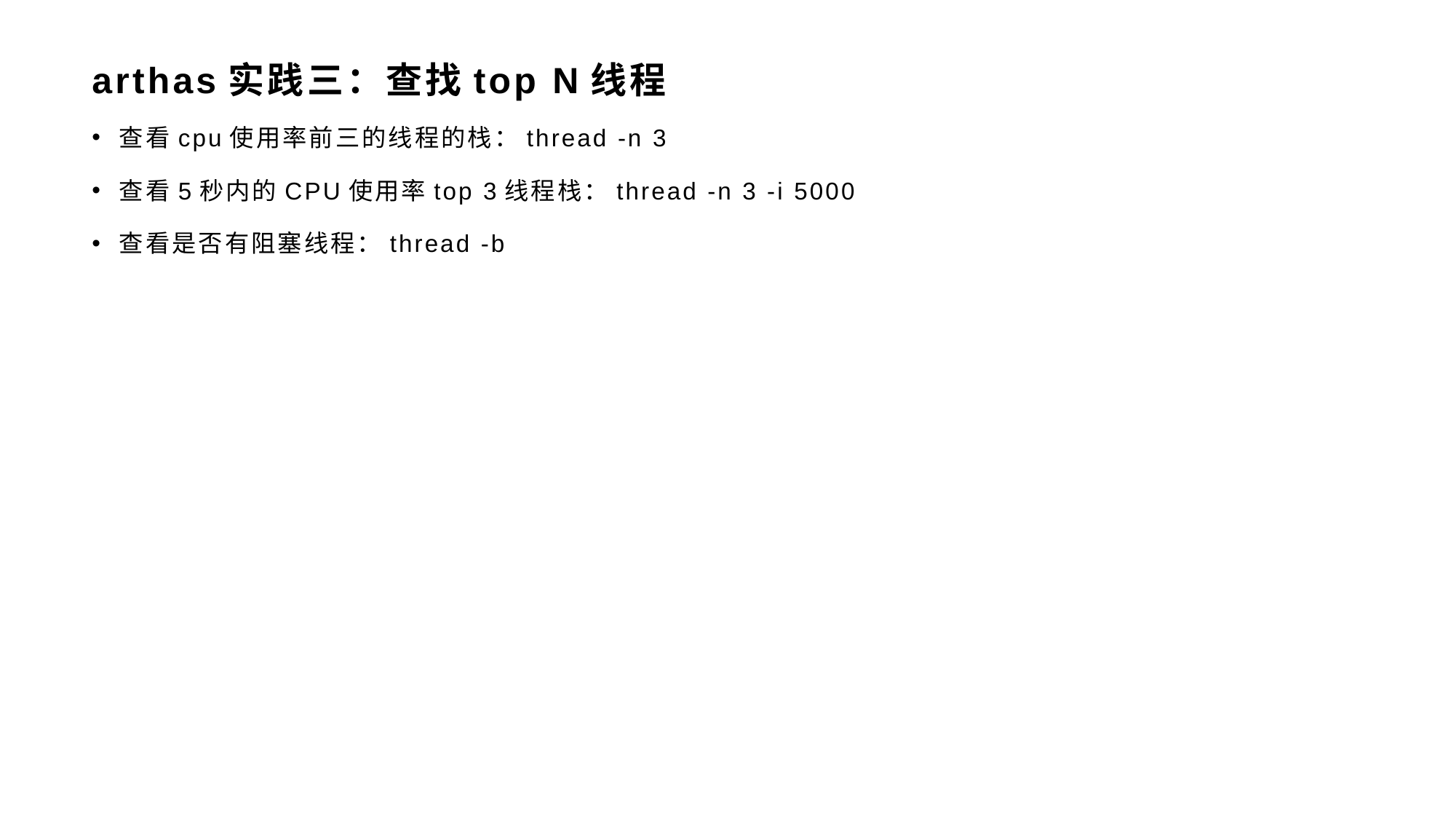

# arthas实践三：查找top N线程
查看cpu使用率前三的线程的栈：thread -n 3
查看5秒内的CPU使用率top 3线程栈：thread -n 3 -i 5000
查看是否有阻塞线程：thread -b